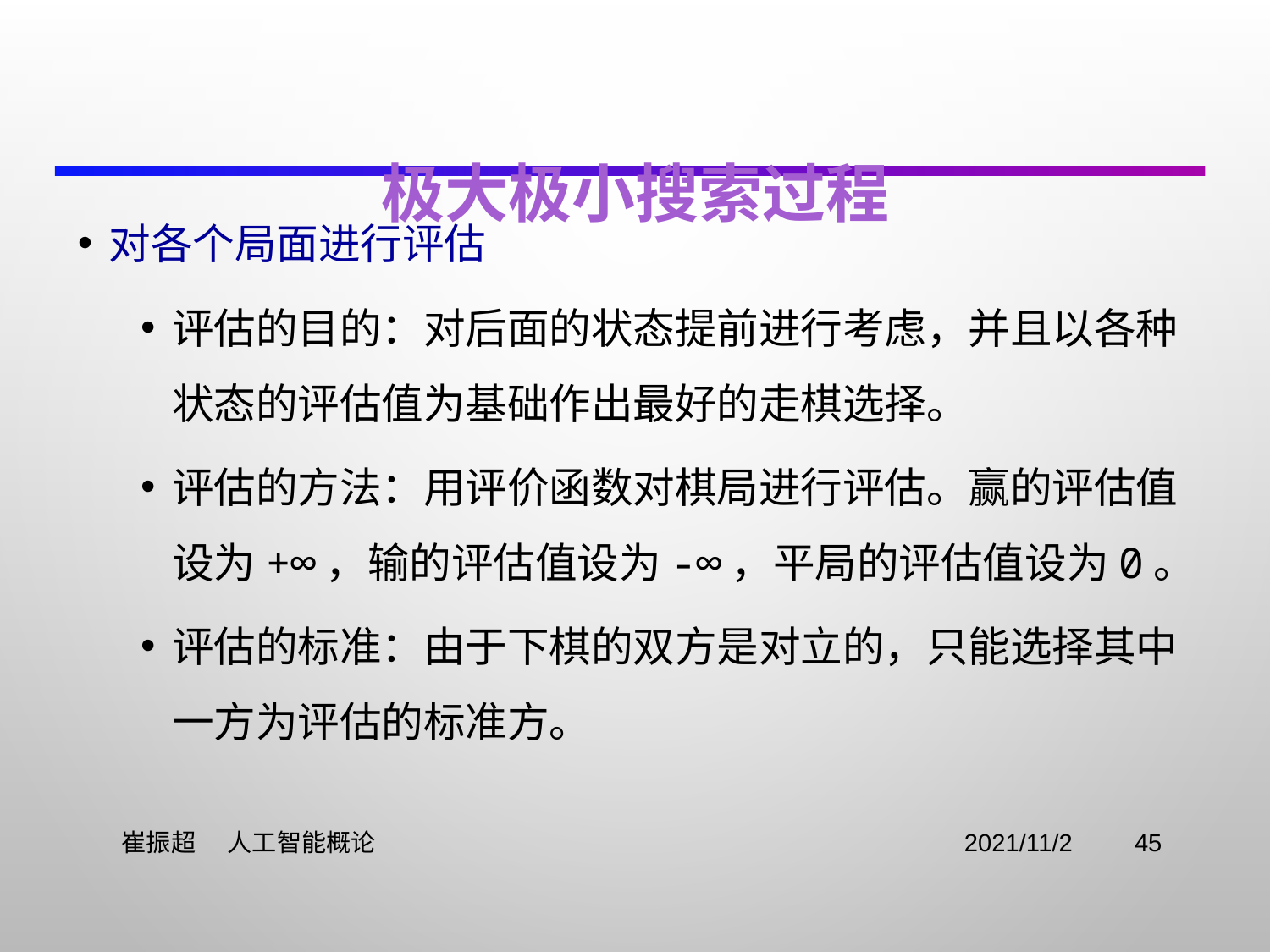

# 极大极小搜索过程
对各个局面进行评估
评估的目的：对后面的状态提前进行考虑，并且以各种状态的评估值为基础作出最好的走棋选择。
评估的方法：用评价函数对棋局进行评估。赢的评估值设为+∞，输的评估值设为-∞，平局的评估值设为0。
评估的标准：由于下棋的双方是对立的，只能选择其中一方为评估的标准方。

 崔振超    人工智能概论
2021/11/2
45